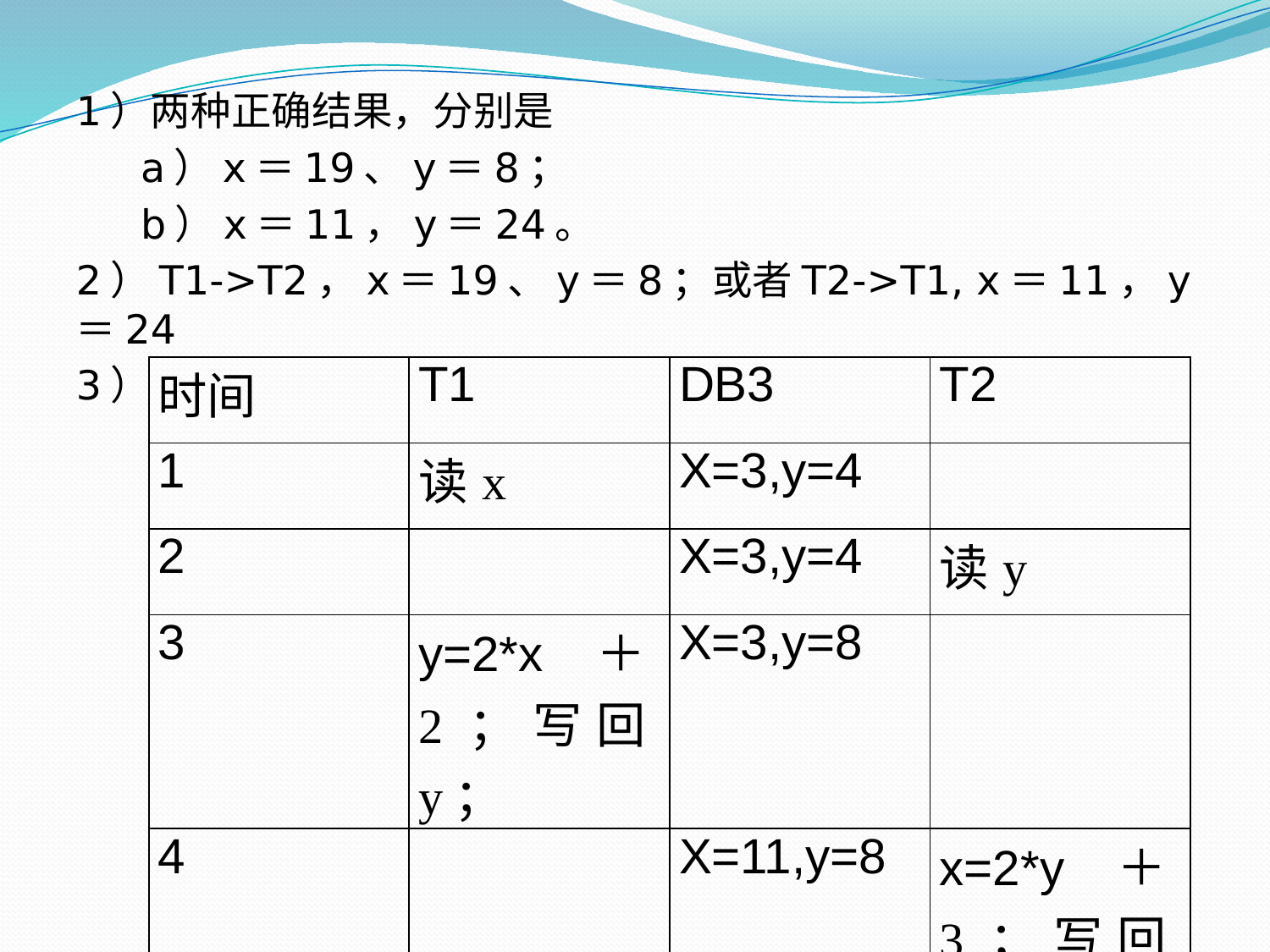

1）两种正确结果，分别是
     a）x＝19、y＝8；
     b）x＝11，y＝24。
2）T1->T2，x＝19、y＝8；或者T2->T1, x＝11，y＝24
3）

| 时间 | T1 | DB3 | T2 |
| --- | --- | --- | --- |
| 1 | 读x | X=3,y=4 |  |
| 2 |  | X=3,y=4 | 读y |
| 3 | y=2\*x＋2；写回y； | X=3,y=8 |  |
| 4 |  | X=11,y=8 | x=2\*y＋3；写回x； |
| 5 |  | X=11,y=8 |  |